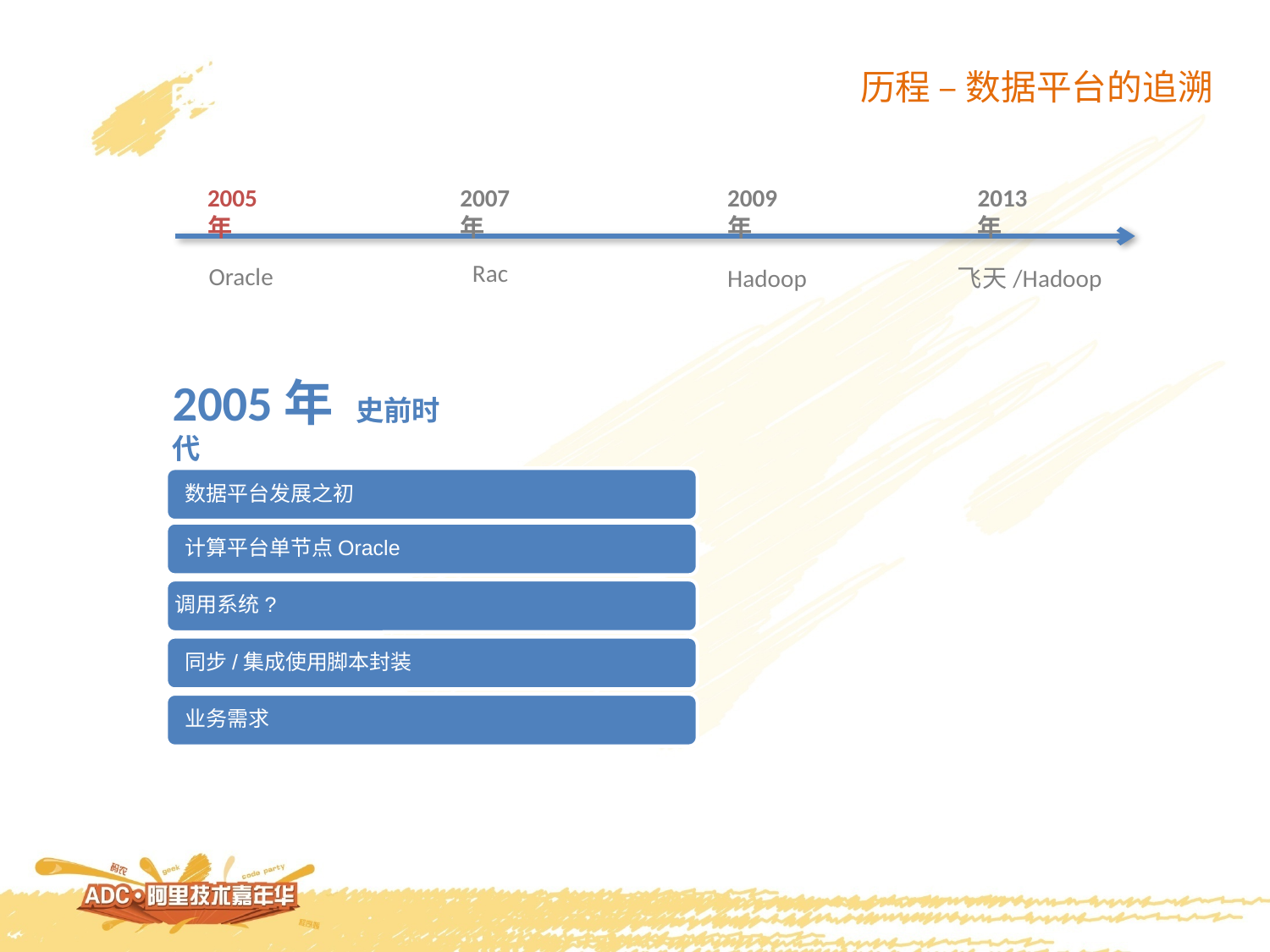

历程 – 数据平台的追溯
2005 年
2007 年
2009 年
2013 年
Rac
Oracle
Hadoop
飞天/Hadoop
2005年  史前时代
 数据平台发展之初
 计算平台单节点Oracle
调用系统?
 同步/集成使用脚本封装
 业务需求